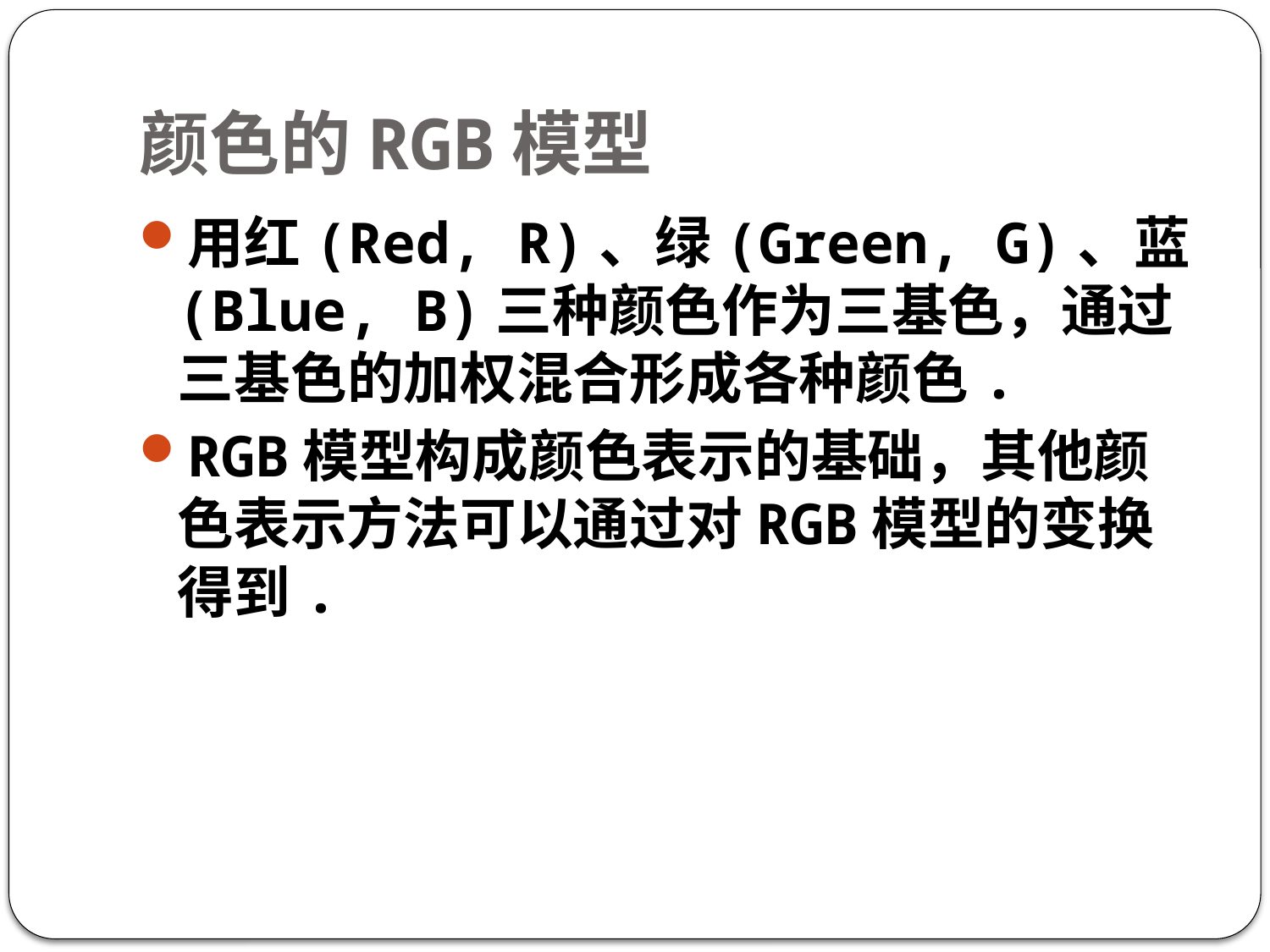

# 颜色的RGB模型
用红(Red, R)、绿(Green, G)、蓝(Blue, B)三种颜色作为三基色，通过三基色的加权混合形成各种颜色.
RGB模型构成颜色表示的基础，其他颜色表示方法可以通过对RGB模型的变换得到.